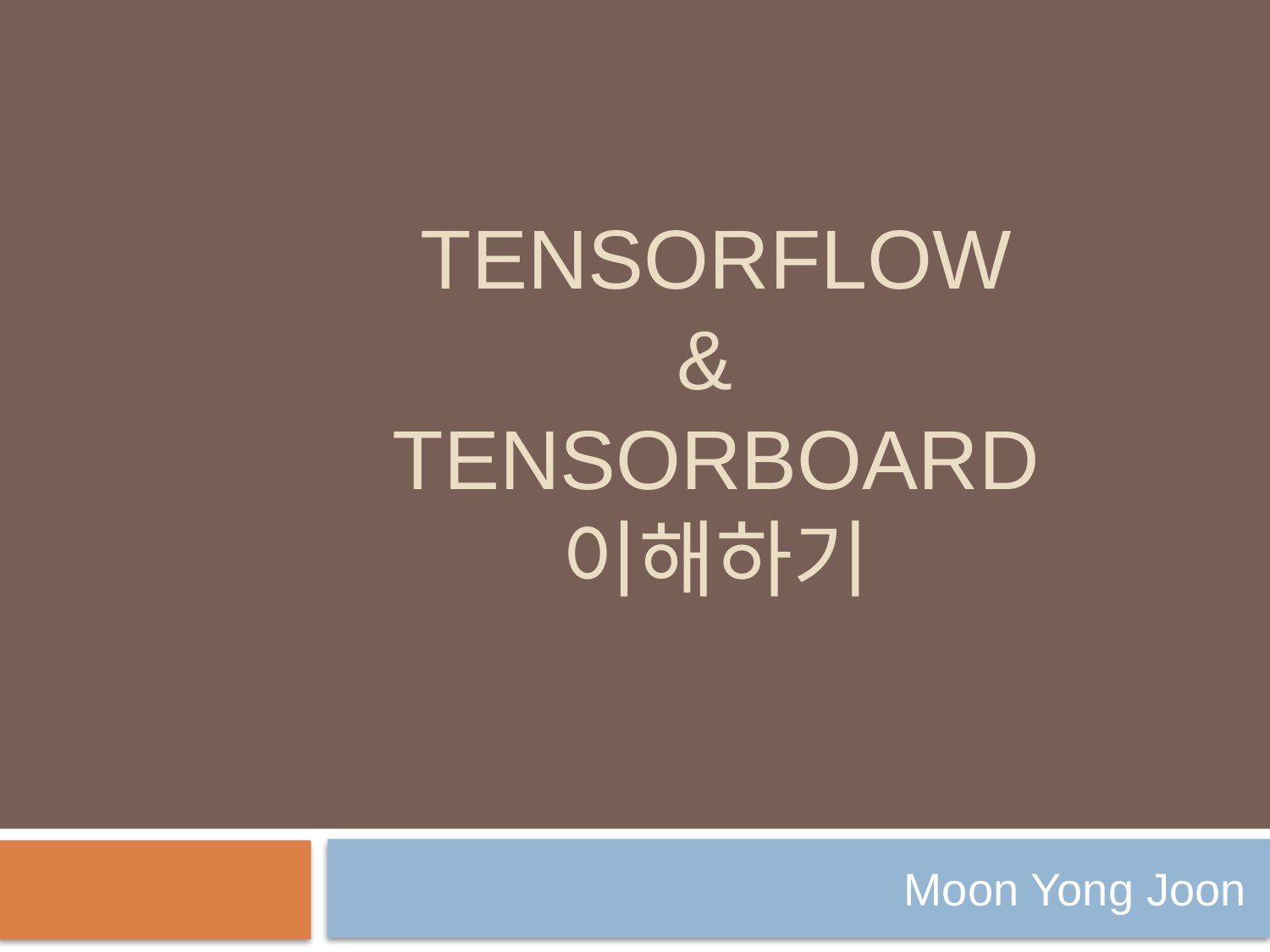

# Tensorflow & tensorboard 이해하기
Moon Yong Joon